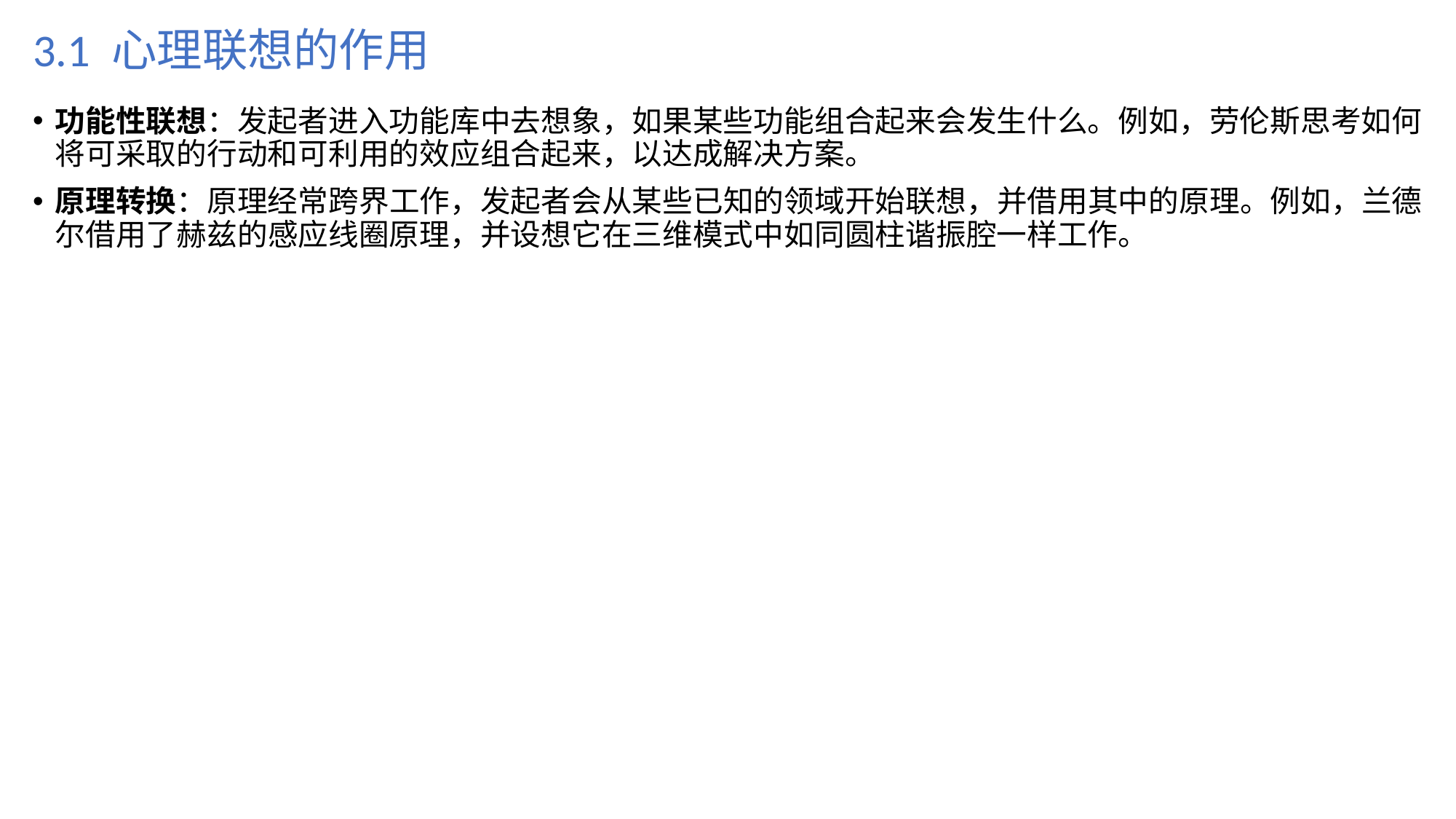

# 3.1 心理联想的作用
功能性联想：发起者进入功能库中去想象，如果某些功能组合起来会发生什么。例如，劳伦斯思考如何将可采取的行动和可利用的效应组合起来，以达成解决方案。
原理转换：原理经常跨界工作，发起者会从某些已知的领域开始联想，并借用其中的原理。例如，兰德尔借用了赫兹的感应线圈原理，并设想它在三维模式中如同圆柱谐振腔一样工作。